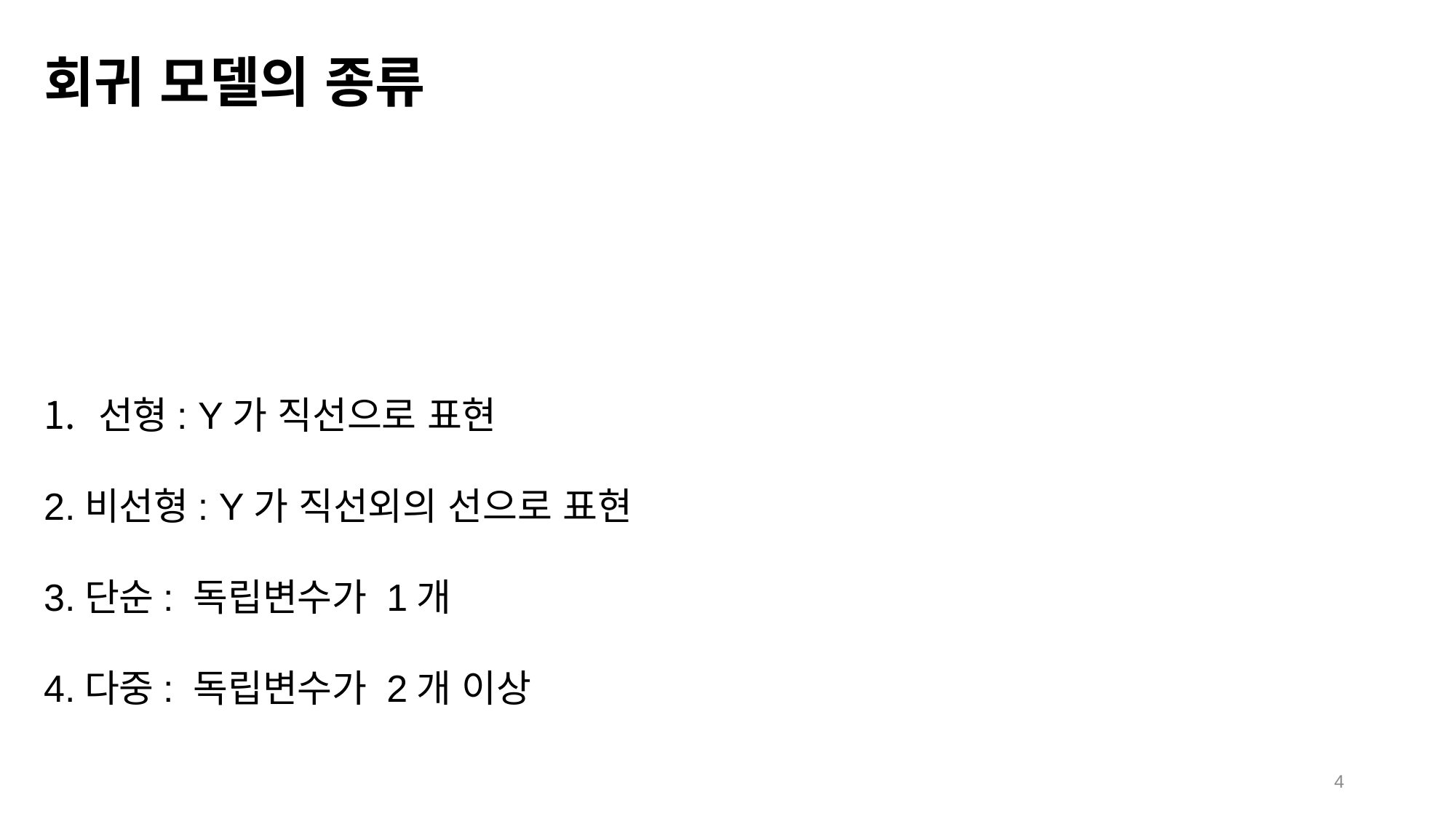

회귀 모델의 종류
선형: Y가 직선으로 표현

2.비선형: Y가 직선외의 선으로 표현

3.단순: 독립변수가 1개

4.다중: 독립변수가 2개 이상
4